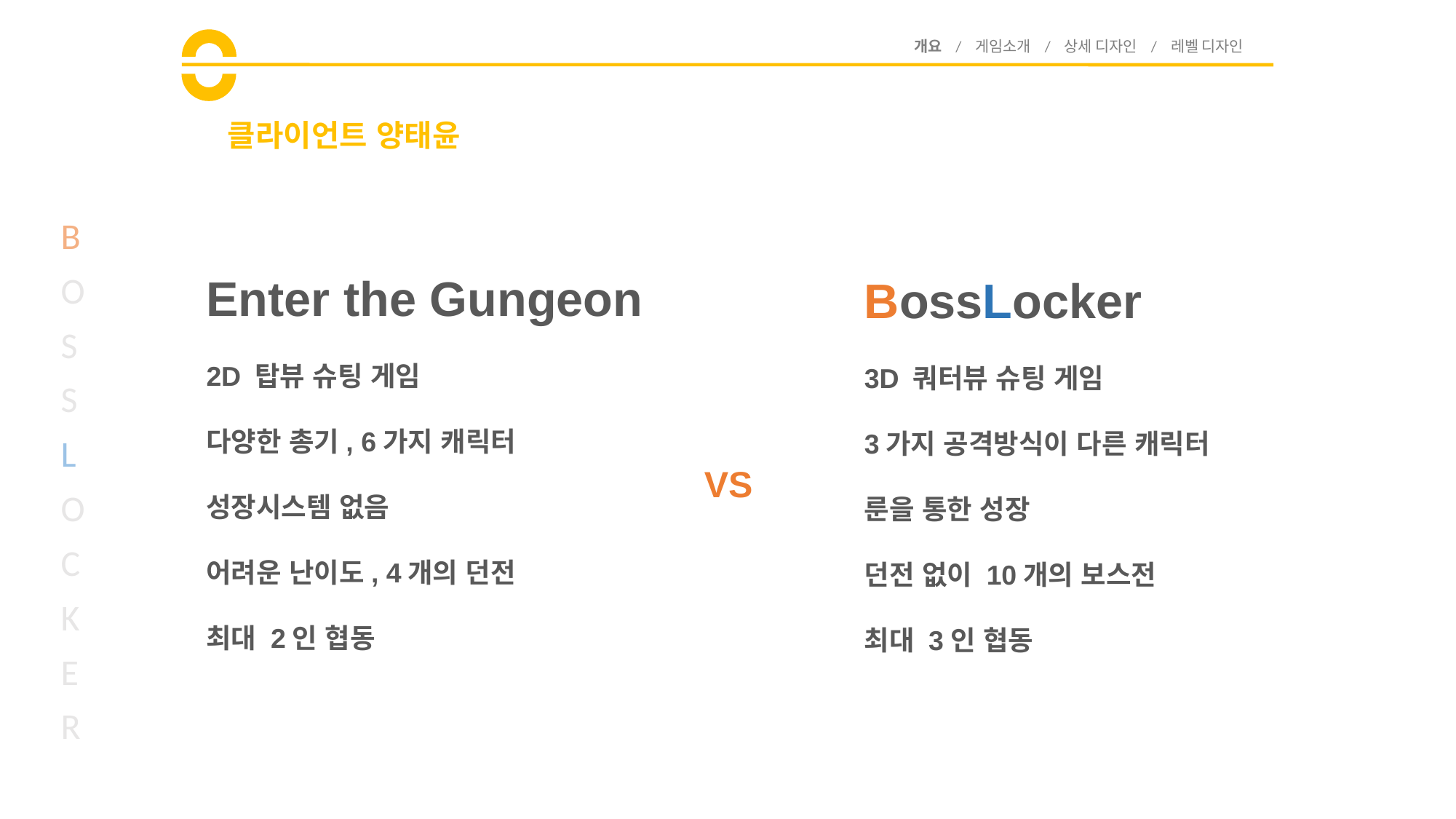

개요   /   게임소개   /   상세 디자인   /   레벨 디자인

# 클라이언트 양태윤
B
O
S
S
L
O
C
K
E
R
Enter the Gungeon

2D 탑뷰 슈팅 게임

다양한 총기, 6가지 캐릭터

성장시스템 없음

어려운 난이도, 4개의 던전

최대 2인 협동

BossLocker

3D 쿼터뷰 슈팅 게임

3가지 공격방식이 다른 캐릭터

룬을 통한 성장

던전 없이 10개의 보스전

최대 3인 협동
VS